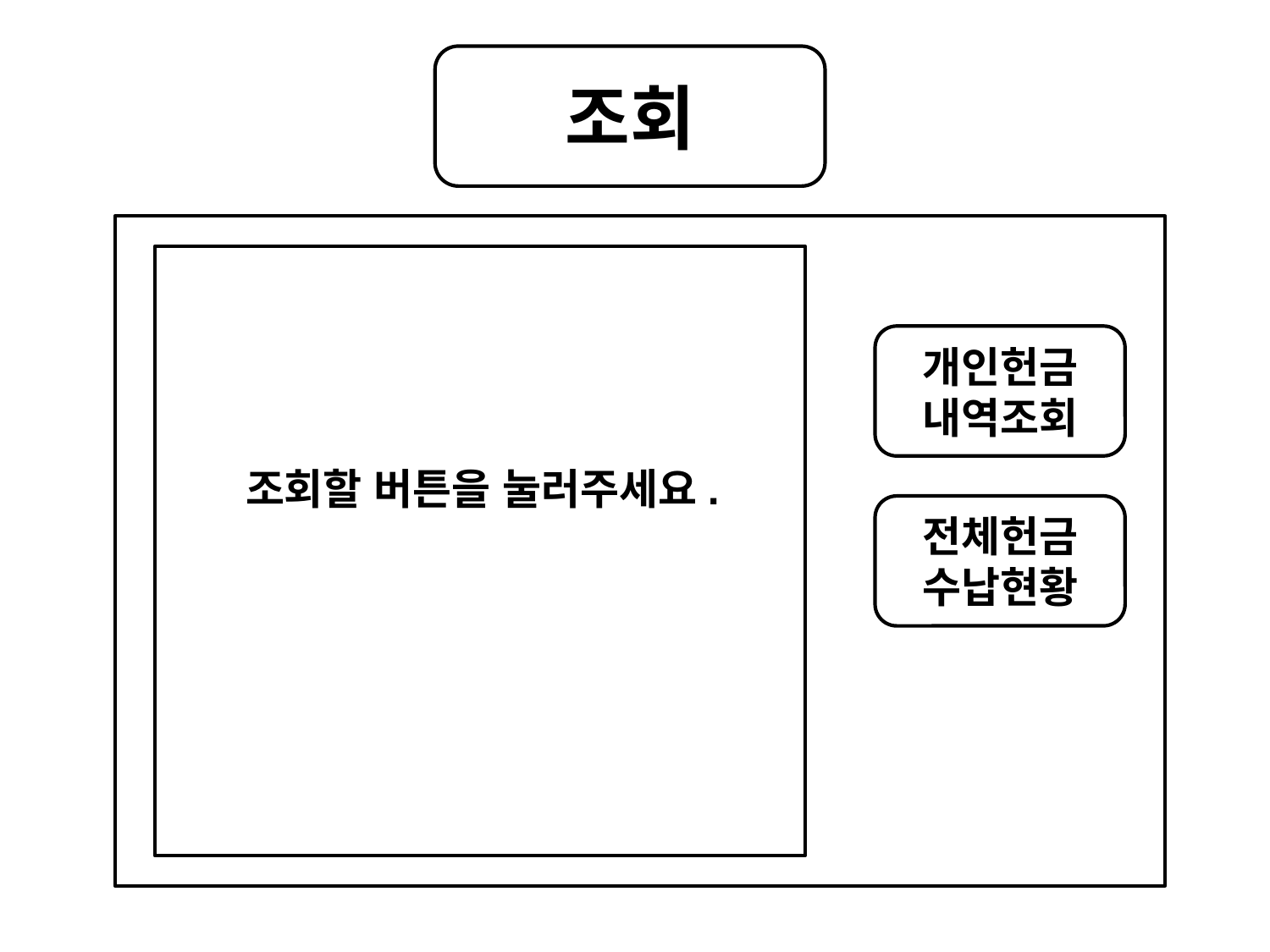

조회

개인헌금
내역조회
조회할 버튼을 눌러주세요.
전체헌금
수납현황